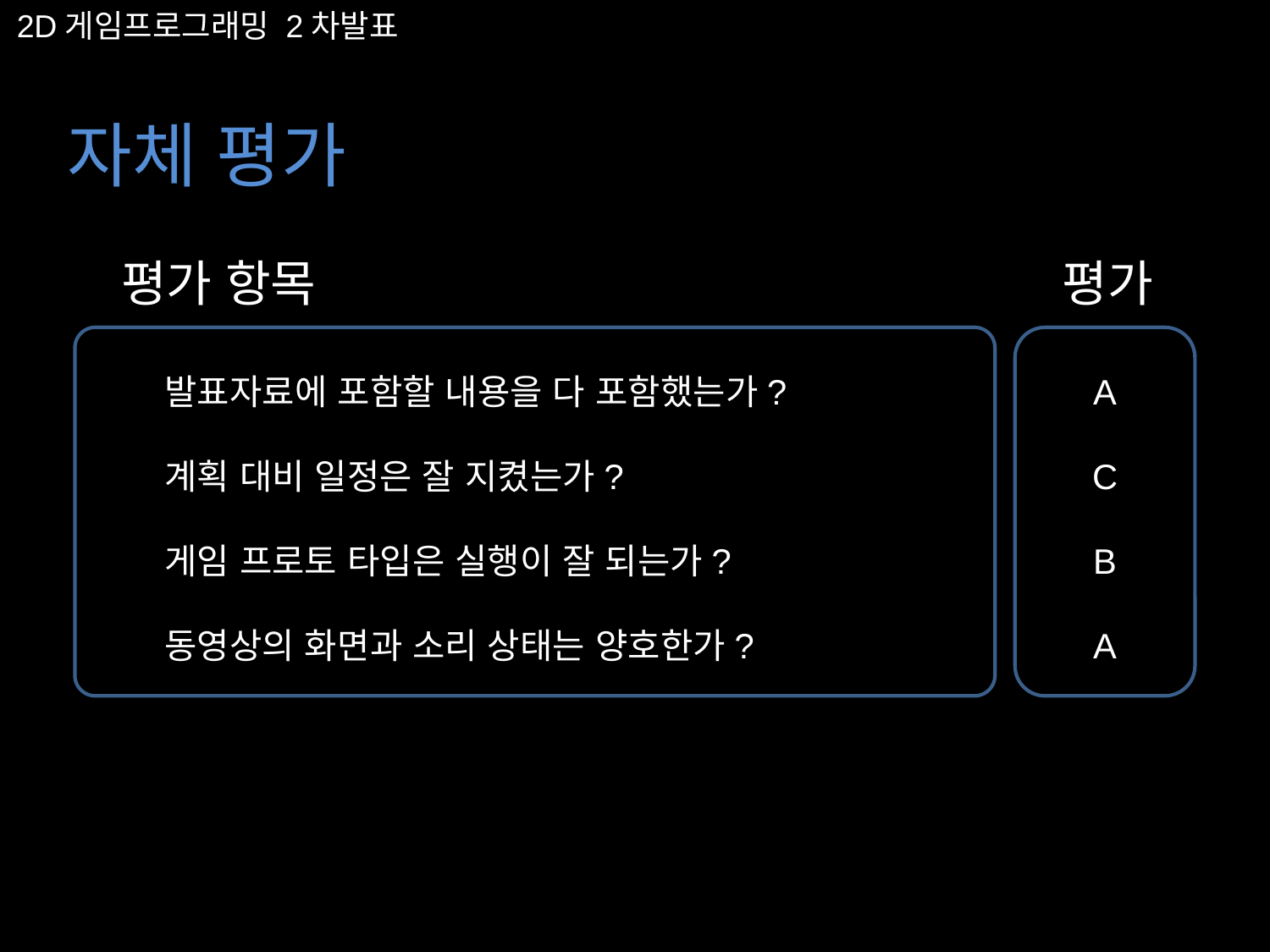

2D게임프로그래밍 2차발표
자체 평가
평가 항목
평가

발표자료에 포함할 내용을 다 포함했는가?

계획 대비 일정은 잘 지켰는가?

게임 프로토 타입은 실행이 잘 되는가?

동영상의 화면과 소리 상태는 양호한가?
A

C

B

A